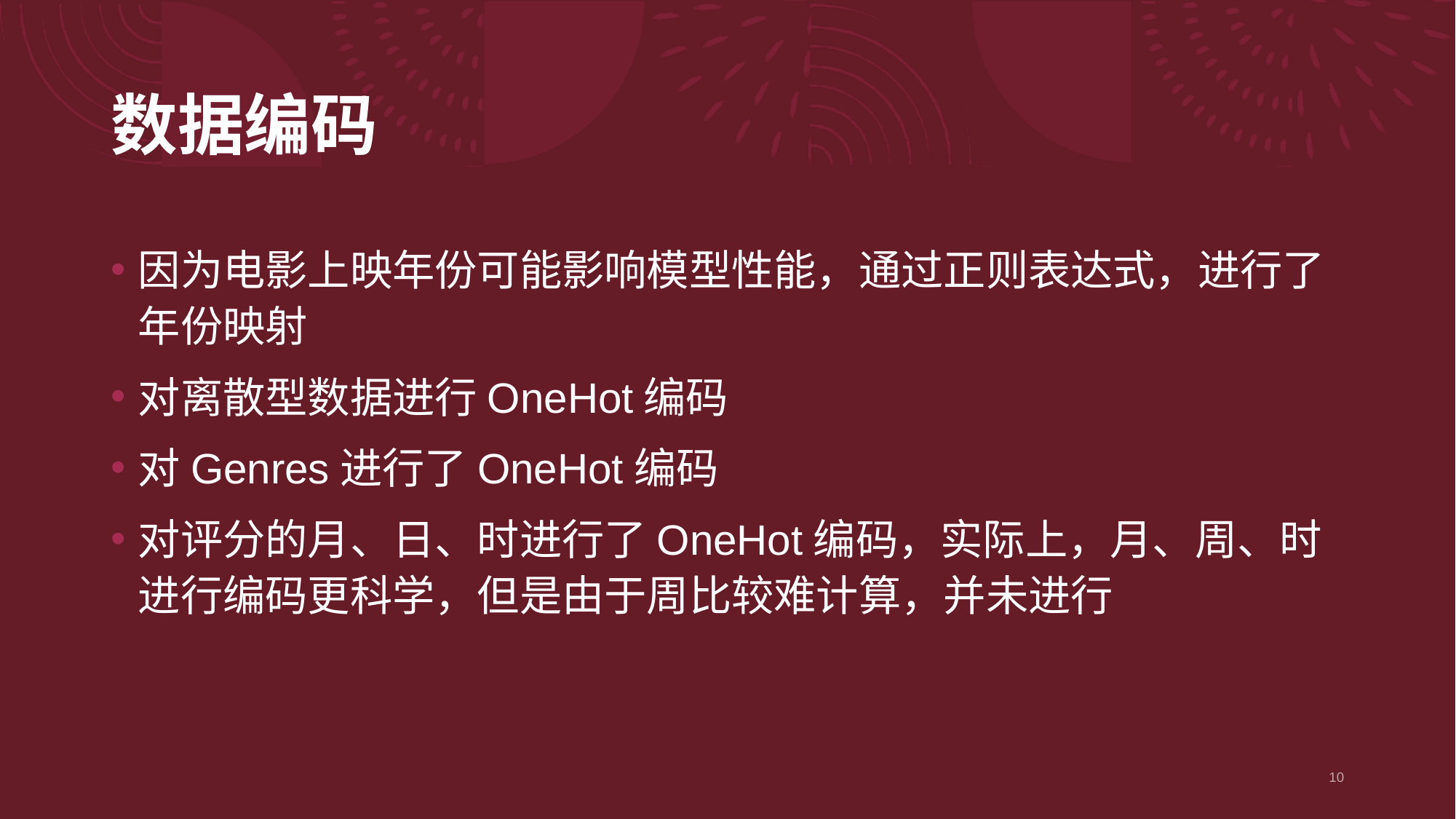

# 数据编码
因为电影上映年份可能影响模型性能，通过正则表达式，进行了年份映射
对离散型数据进行OneHot编码
对Genres进行了OneHot编码
对评分的月、日、时进行了OneHot编码，实际上，月、周、时进行编码更科学，但是由于周比较难计算，并未进行
10